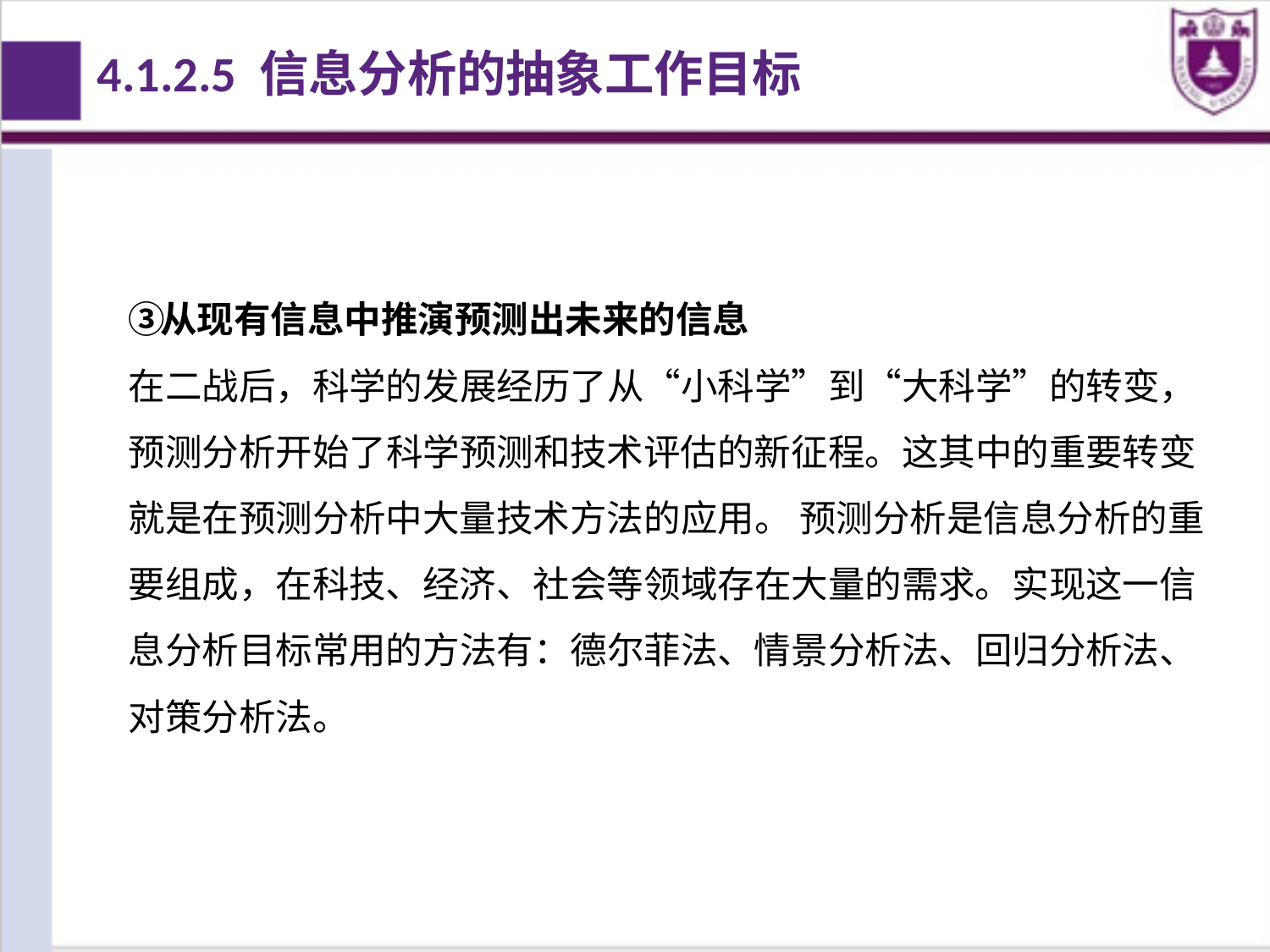

4.1.2.5 信息分析的抽象工作目标
从现有信息中推演预测出未来的信息
在二战后，科学的发展经历了从“小科学”到“大科学”的转变，预测分析开始了科学预测和技术评估的新征程。这其中的重要转变就是在预测分析中大量技术方法的应用。 预测分析是信息分析的重要组成，在科技、经济、社会等领域存在大量的需求。实现这一信息分析目标常用的方法有：德尔菲法、情景分析法、回归分析法、对策分析法。